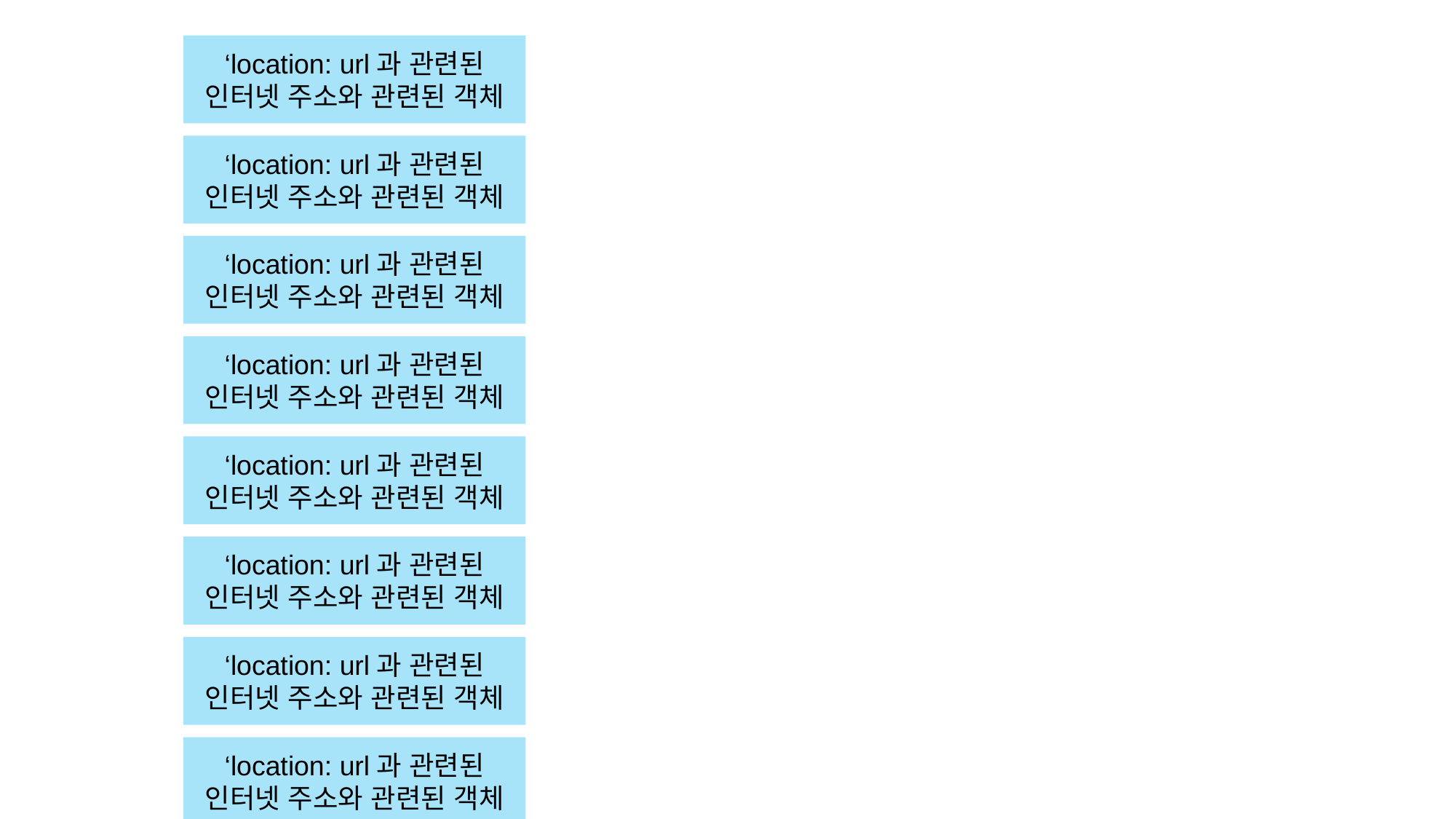

‘location: url과 관련된 인터넷 주소와 관련된 객체
‘location: url과 관련된 인터넷 주소와 관련된 객체
‘location: url과 관련된 인터넷 주소와 관련된 객체
‘location: url과 관련된 인터넷 주소와 관련된 객체
‘location: url과 관련된 인터넷 주소와 관련된 객체
‘location: url과 관련된 인터넷 주소와 관련된 객체
‘location: url과 관련된 인터넷 주소와 관련된 객체
‘location: url과 관련된 인터넷 주소와 관련된 객체